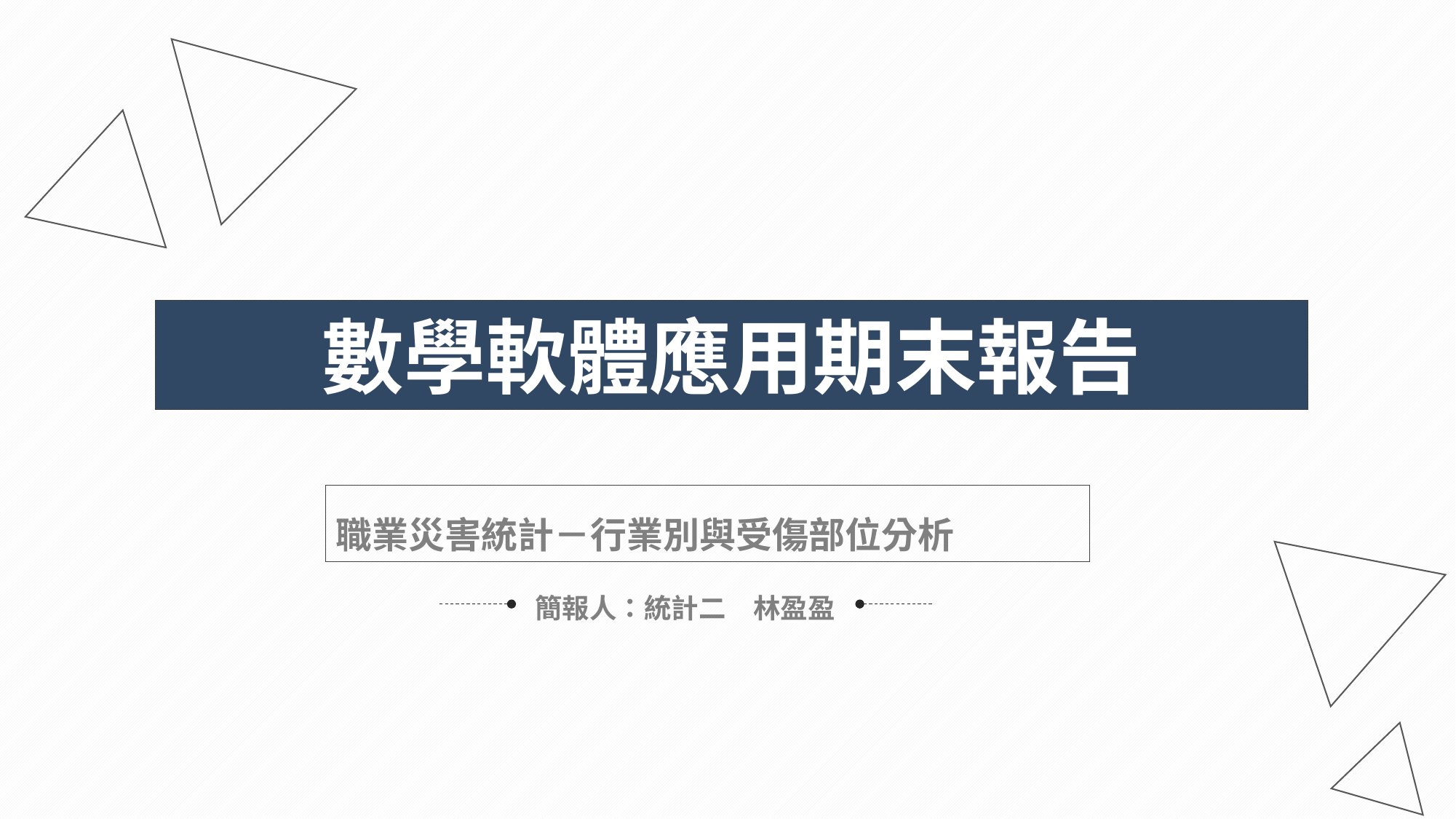

數學軟體應用期末報告
職業災害統計－行業別與受傷部位分析

簡報人：統計二　林盈盈